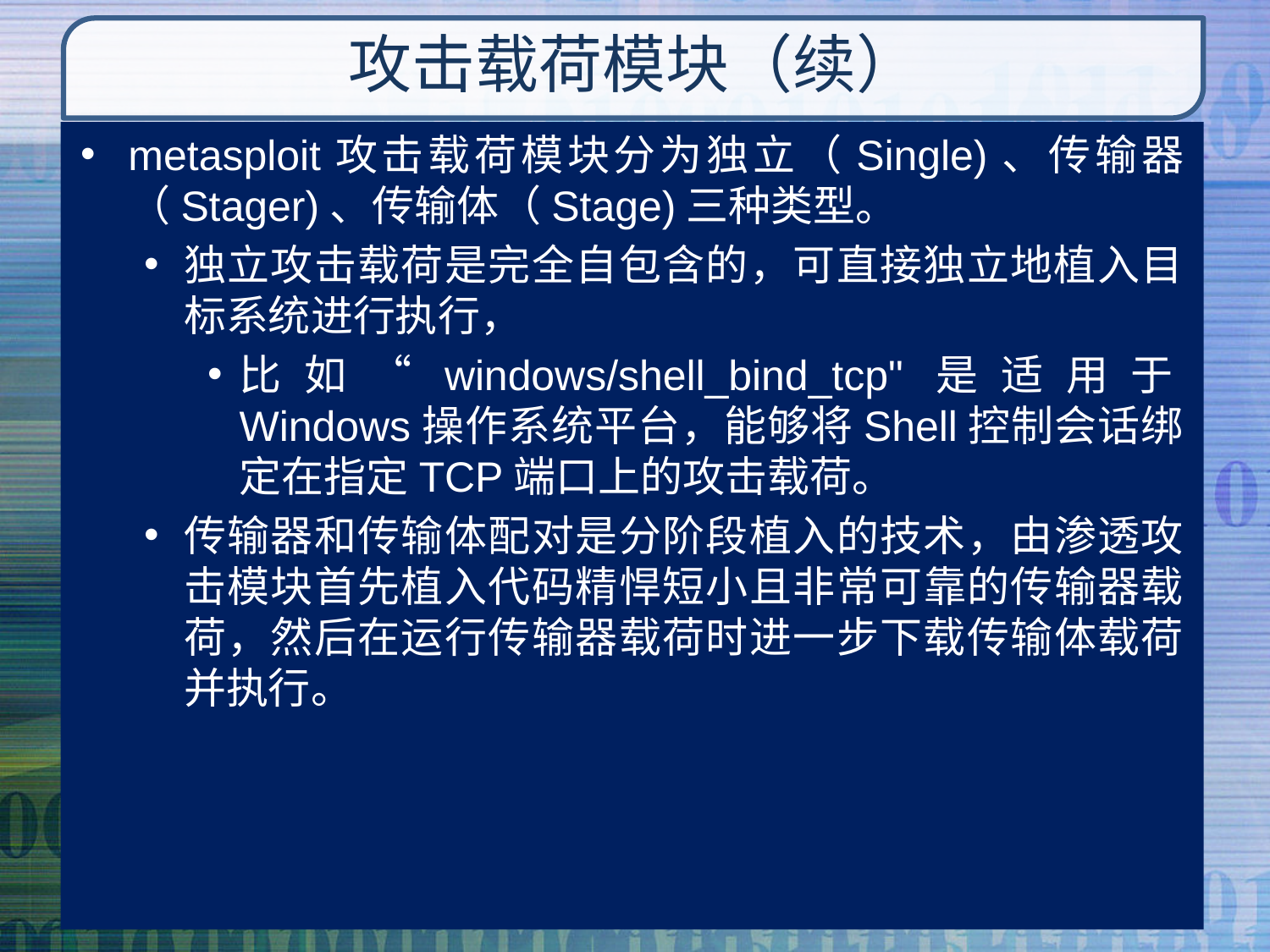

# 攻击载荷模块（续）
metasploit攻击载荷模块分为独立（Single)、传输器（Stager)、传输体（Stage)三种类型。
独立攻击载荷是完全自包含的，可直接独立地植入目标系统进行执行，
比如“windows/shell_bind_tcp"是适用于Windows操作系统平台，能够将Shell控制会话绑定在指定TCP端口上的攻击载荷。
传输器和传输体配对是分阶段植入的技术，由渗透攻击模块首先植入代码精悍短小且非常可靠的传输器载荷，然后在运行传输器载荷时进一步下载传输体载荷并执行。